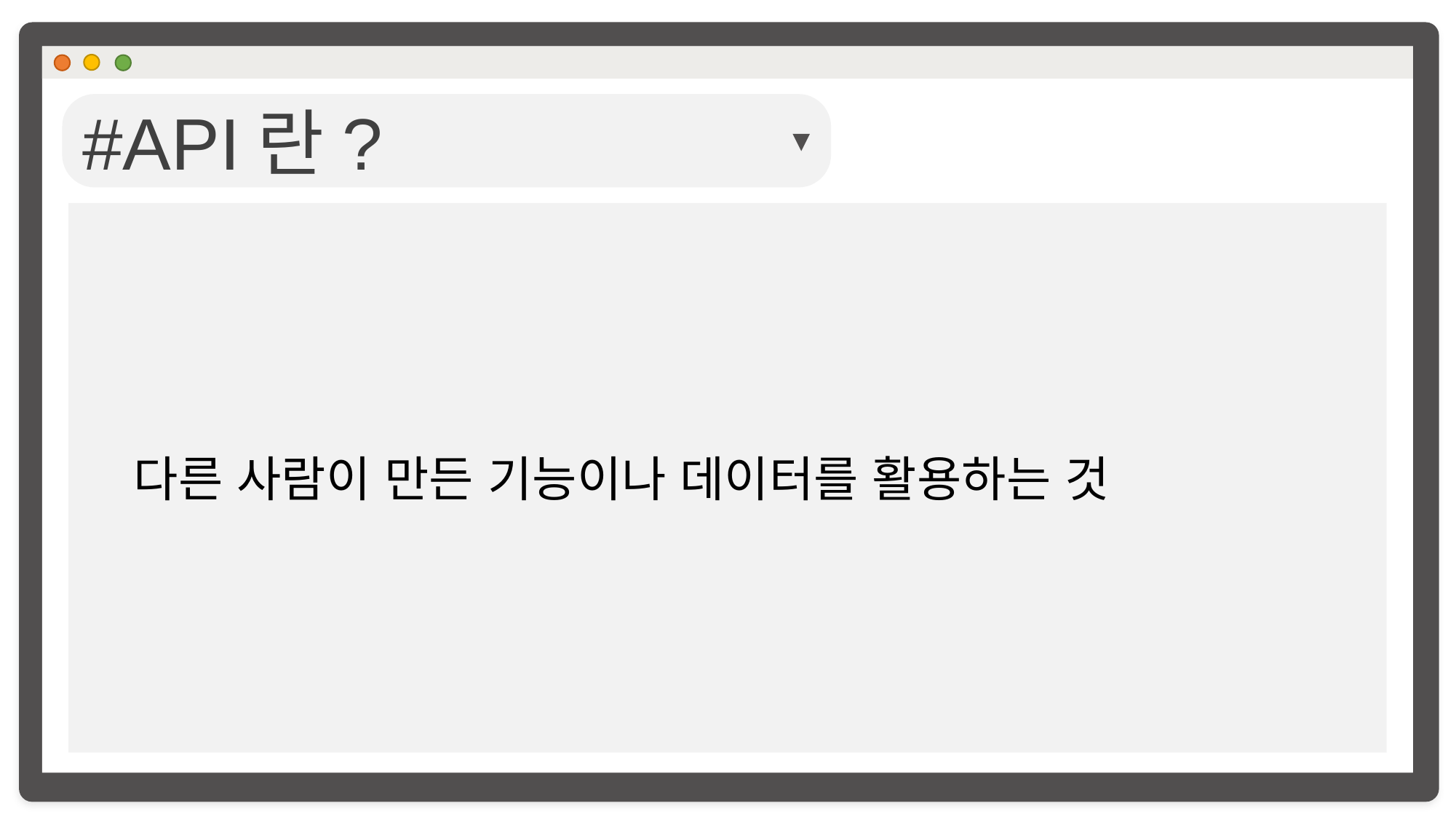

#API란?

다른 사람이 만든 기능이나 데이터를 활용하는 것